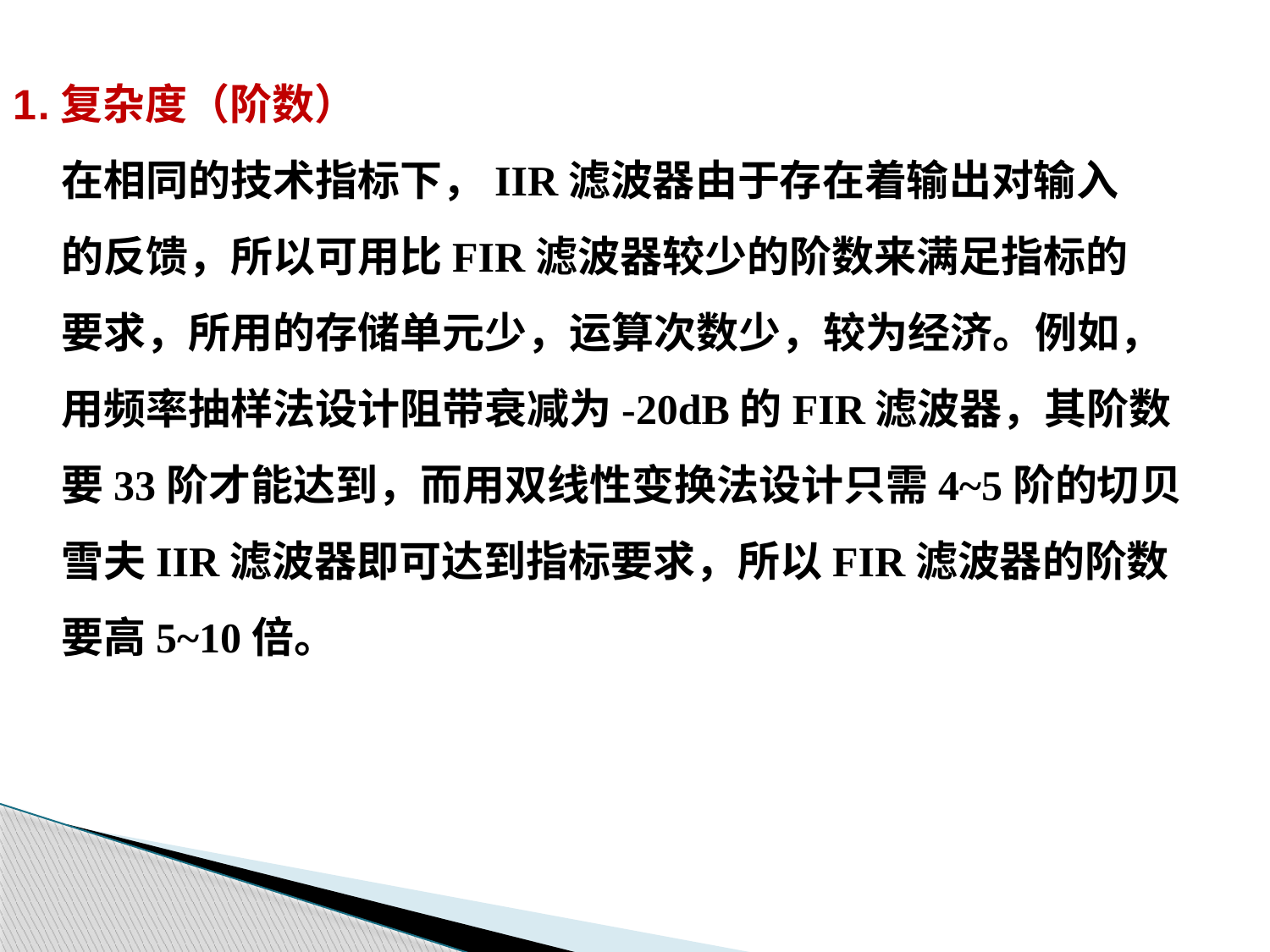

复杂度（阶数）
    在相同的技术指标下，IIR滤波器由于存在着输出对输入
    的反馈，所以可用比FIR滤波器较少的阶数来满足指标的
    要求，所用的存储单元少，运算次数少，较为经济。例如，
    用频率抽样法设计阻带衰减为-20dB的FIR滤波器，其阶数
    要33阶才能达到，而用双线性变换法设计只需4~5阶的切贝
    雪夫IIR滤波器即可达到指标要求，所以FIR滤波器的阶数
    要高5~10倍。